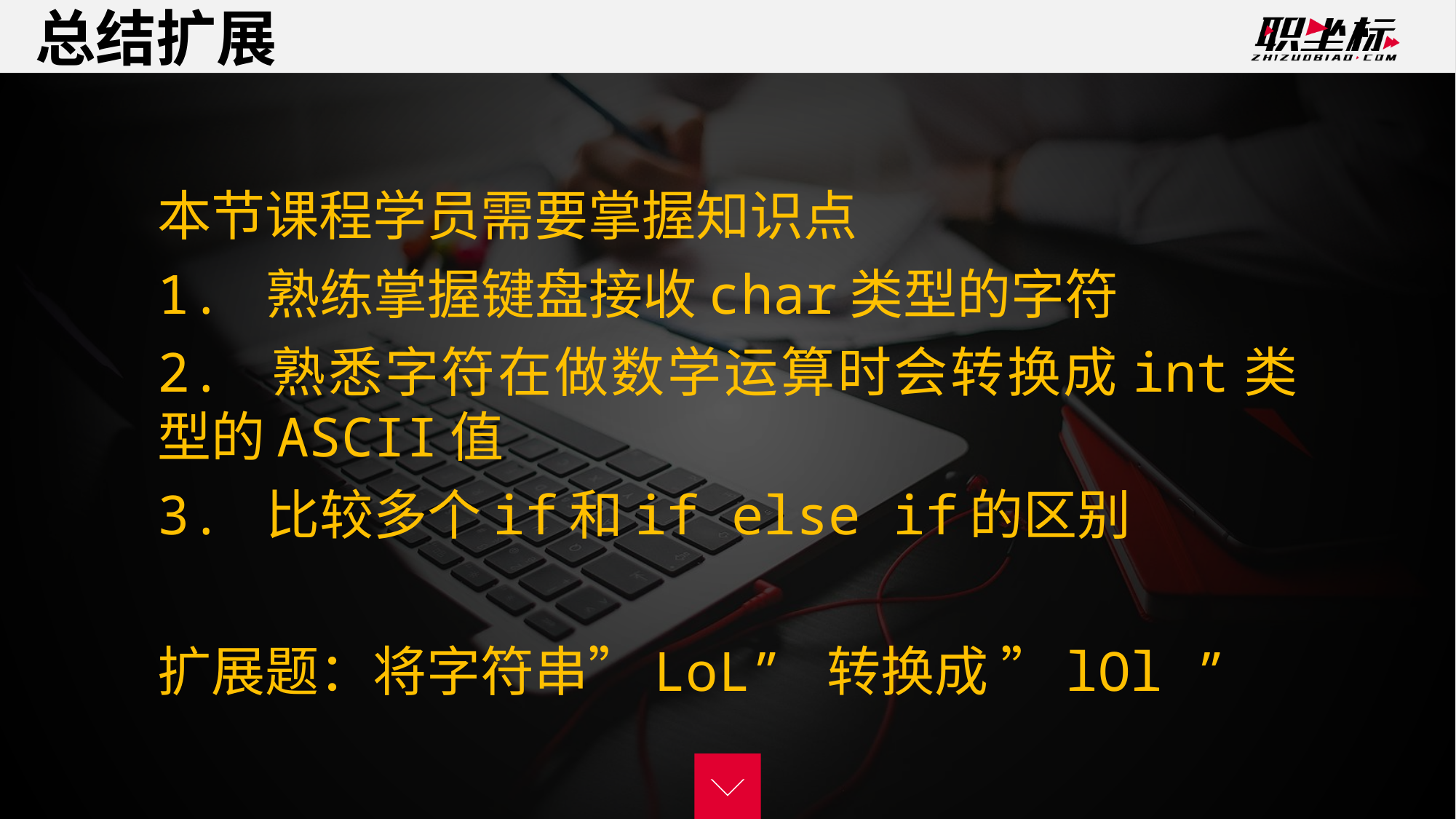

总结扩展

本节课程学员需要掌握知识点
1. 熟练掌握键盘接收char类型的字符
2. 熟悉字符在做数学运算时会转换成int类型的ASCII值
3. 比较多个if和if else if的区别

扩展题：将字符串”LoL” 转换成 ”lOl ”